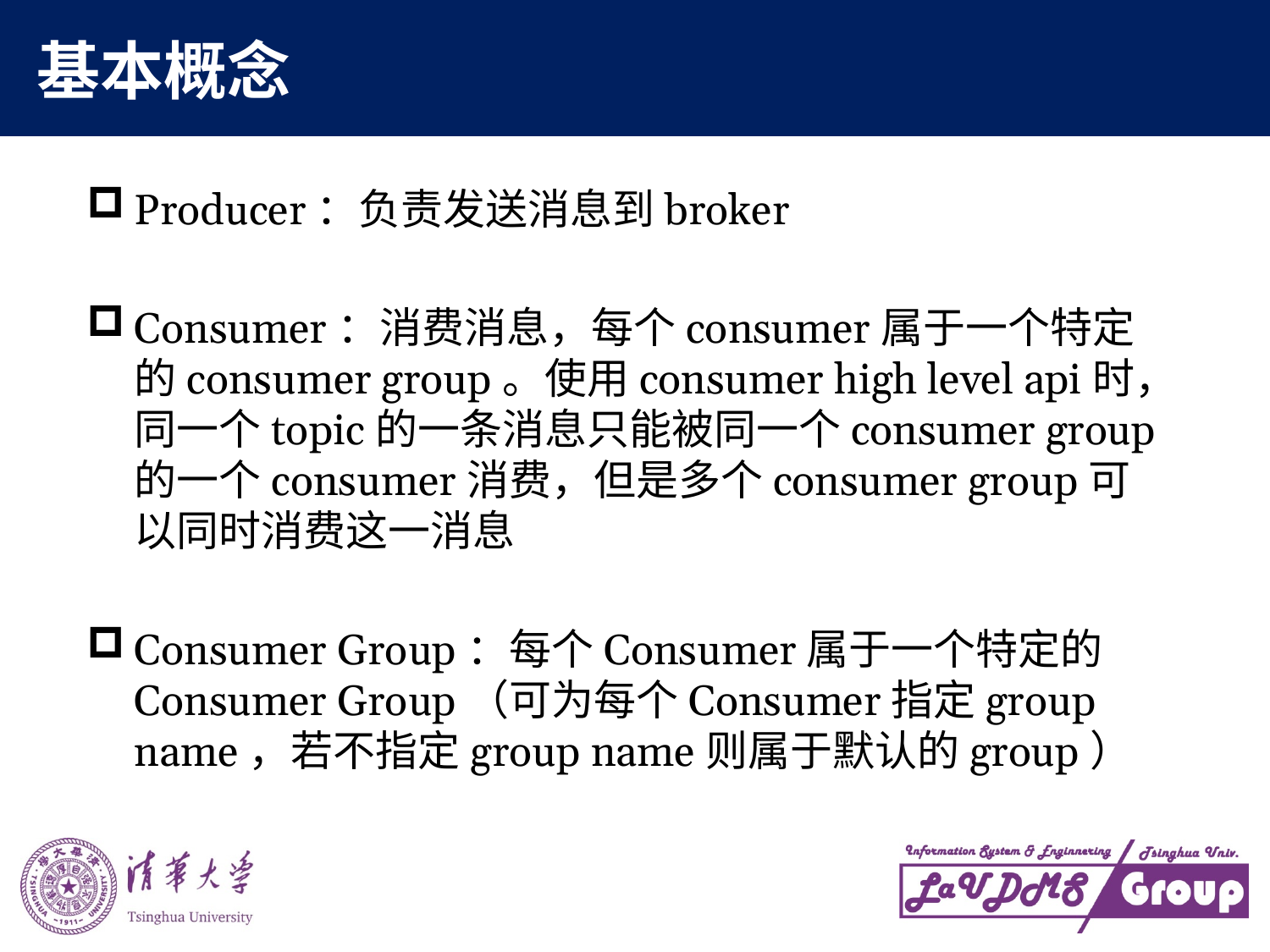

# 基本概念
Producer：负责发送消息到broker

Consumer：消费消息，每个consumer属于一个特定的consumer group。使用consumer high level api时，同一个topic的一条消息只能被同一个consumer group的一个consumer消费，但是多个consumer group可以同时消费这一消息

Consumer Group：每个Consumer属于一个特定的Consumer Group（可为每个Consumer指定group name，若不指定group name则属于默认的group）